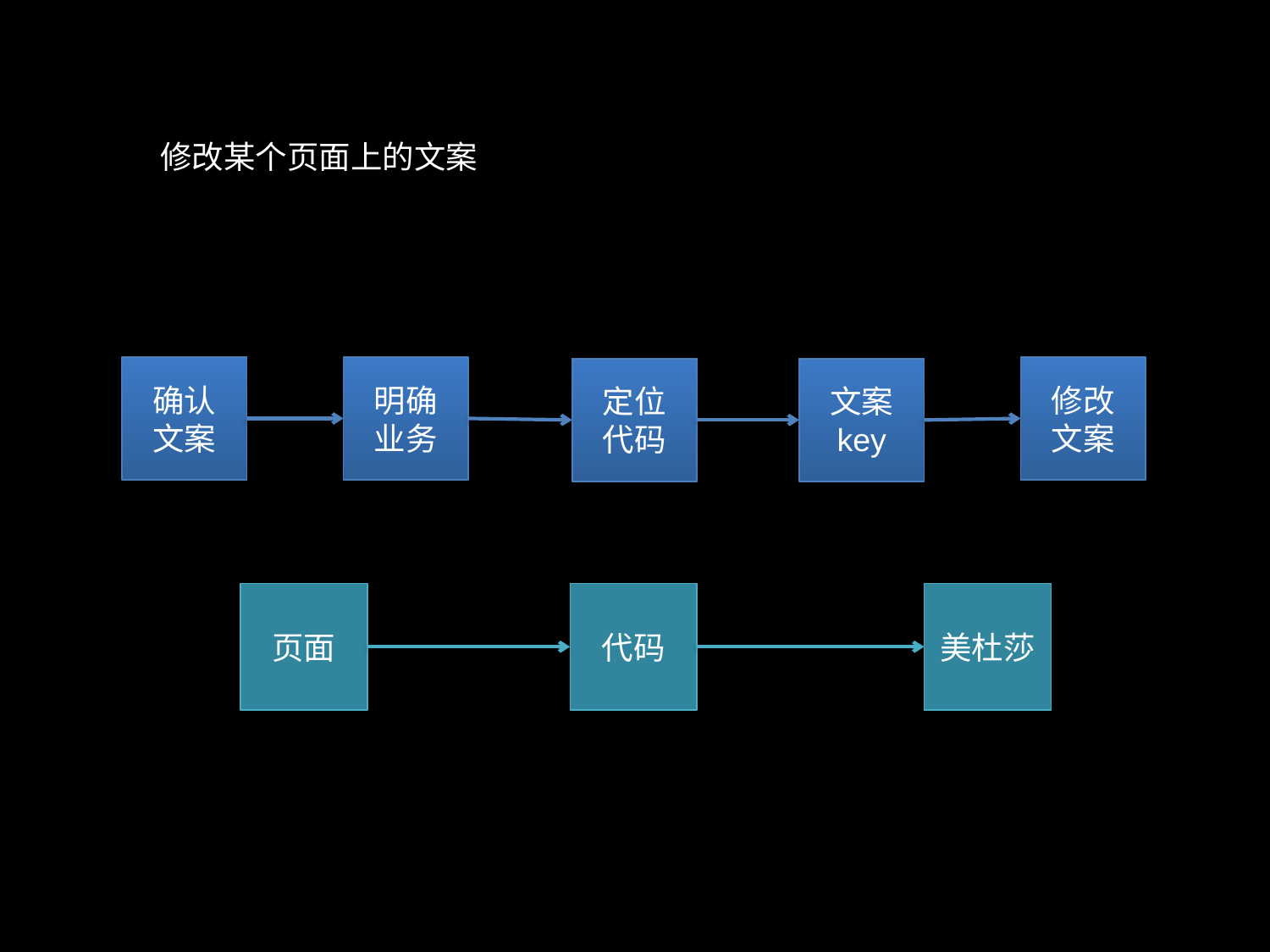

修改某个页面上的文案
确认
文案
明确
业务
修改
文案
定位
代码
文案
key
页面
代码
美杜莎